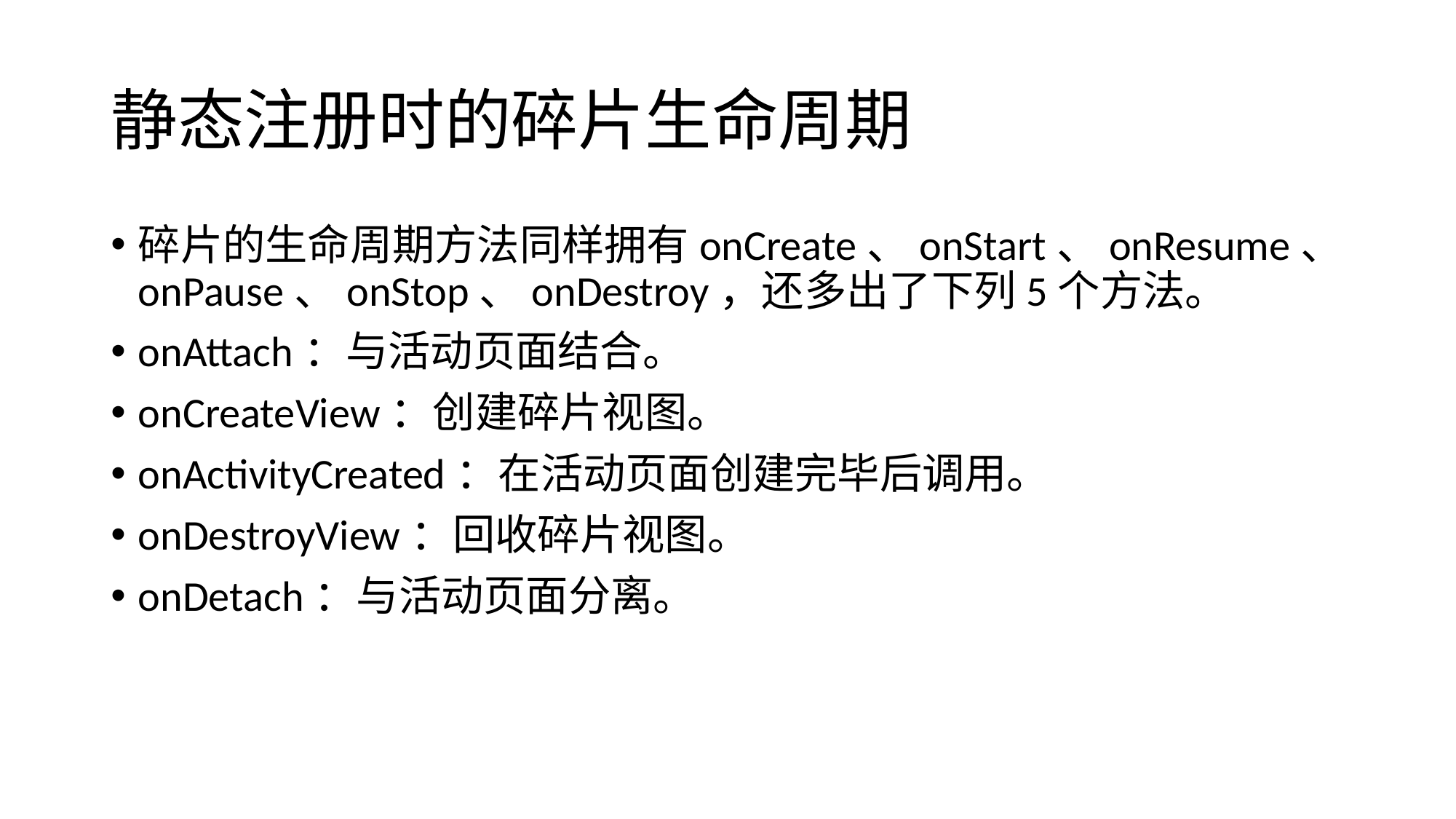

# 静态注册时的碎片生命周期
碎片的生命周期方法同样拥有onCreate、onStart、onResume、onPause、onStop、onDestroy，还多出了下列5个方法。
onAttach：与活动页面结合。
onCreateView：创建碎片视图。
onActivityCreated：在活动页面创建完毕后调用。
onDestroyView：回收碎片视图。
onDetach：与活动页面分离。